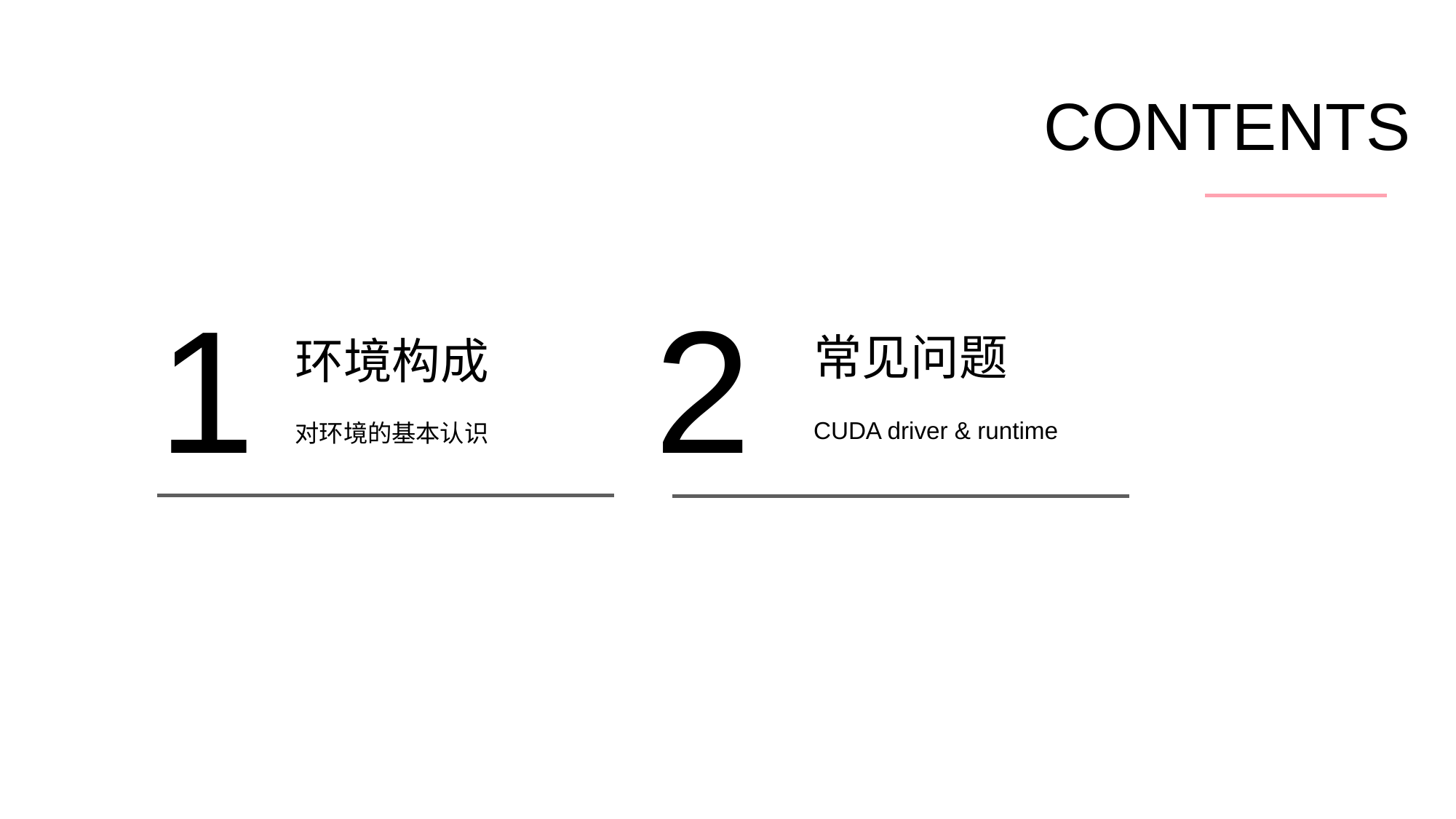

CONTENTS
1
2
常见问题
环境构成
CUDA driver & runtime
对环境的基本认识